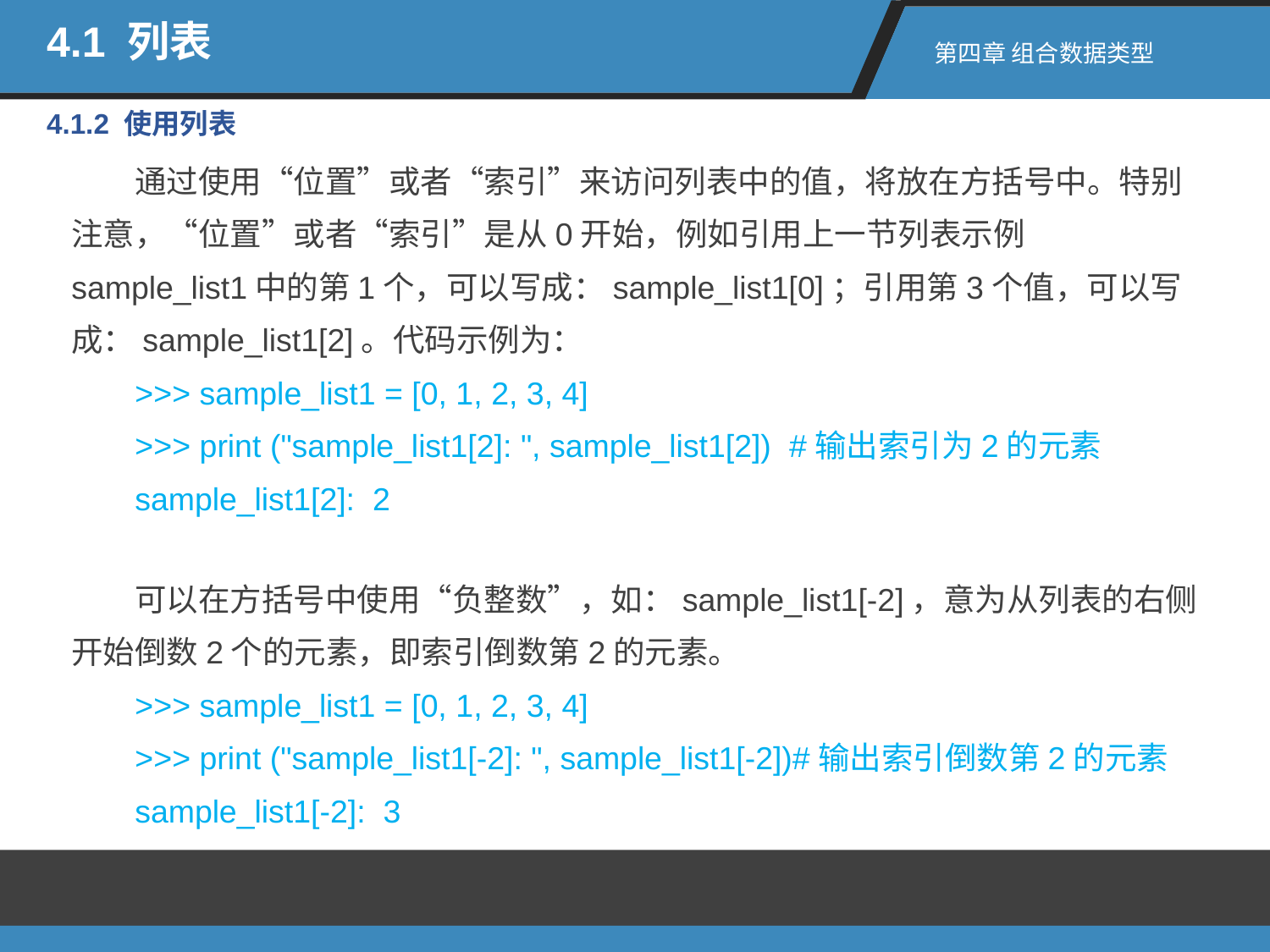

4.1 列表
第四章 组合数据类型
4.1.2 使用列表

通过使用“位置”或者“索引”来访问列表中的值，将放在方括号中。特别注意，“位置”或者“索引”是从0开始，例如引用上一节列表示例 sample_list1中的第1个，可以写成：sample_list1[0]；引用第3个值，可以写成：sample_list1[2]。代码示例为：
>>> sample_list1 = [0, 1, 2, 3, 4]
>>> print ("sample_list1[2]: ", sample_list1[2])  #输出索引为2的元素
sample_list1[2]:  2
可以在方括号中使用“负整数”，如：sample_list1[-2]，意为从列表的右侧开始倒数2个的元素，即索引倒数第2的元素。
>>> sample_list1 = [0, 1, 2, 3, 4]
>>> print ("sample_list1[-2]: ", sample_list1[-2])#输出索引倒数第2的元素
sample_list1[-2]:  3